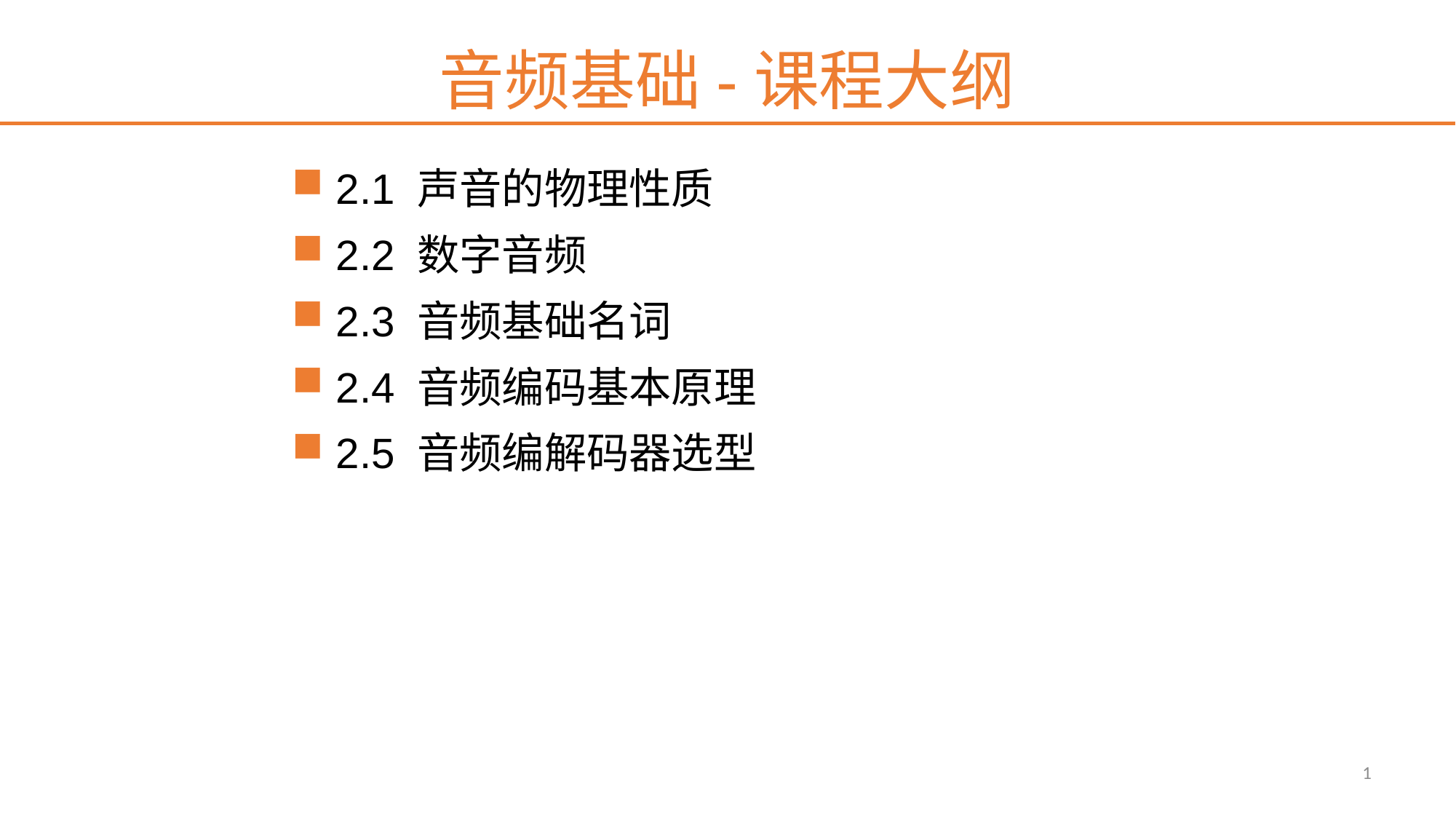

# 音频基础-课程大纲
 2.1 声音的物理性质
 2.2 数字音频
 2.3 音频基础名词
 2.4 音频编码基本原理
 2.5 音频编解码器选型

1